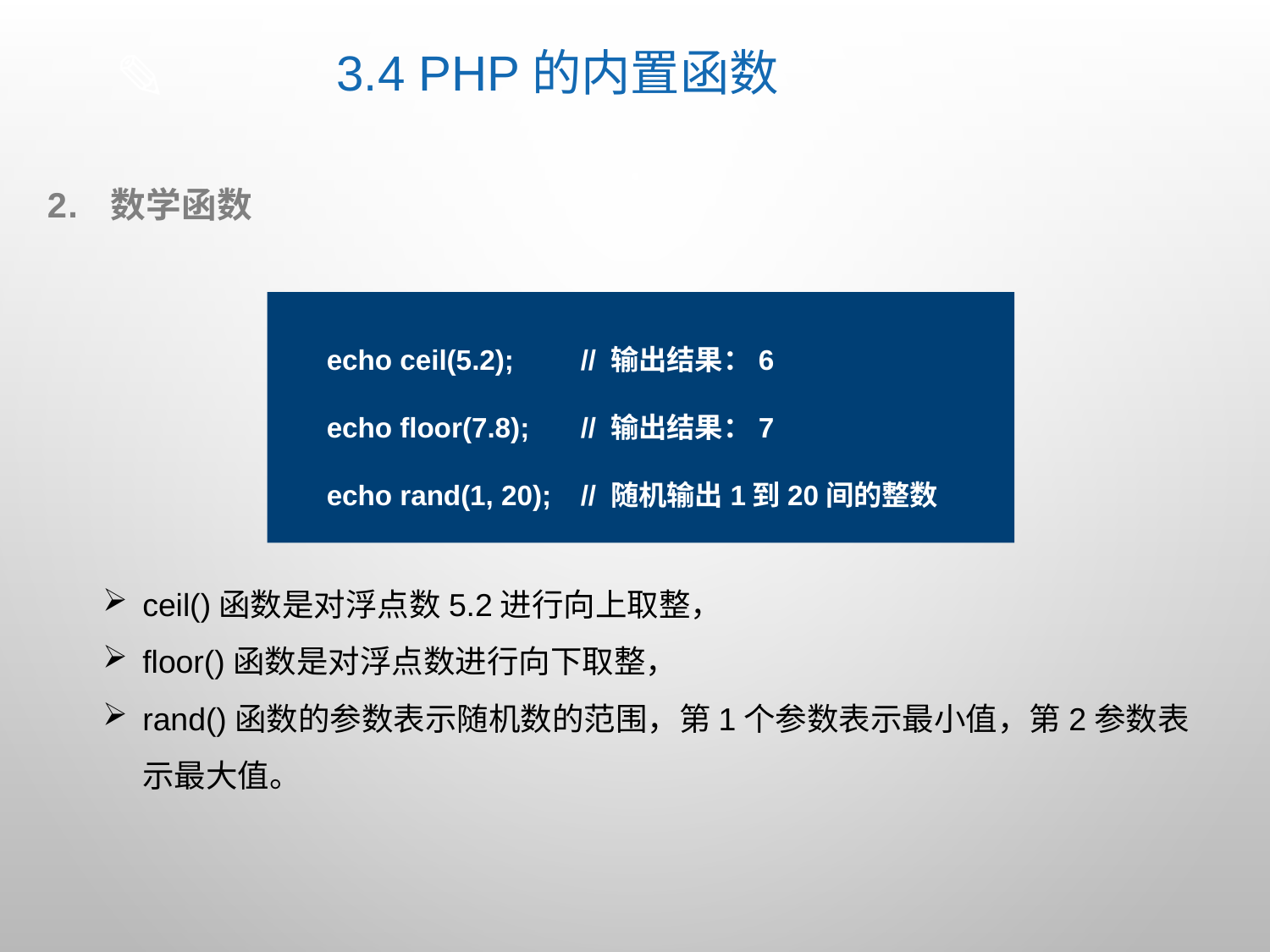

# 3.4 PHP的内置函数
数学函数

echo ceil(5.2);	// 输出结果：6
echo floor(7.8);	// 输出结果：7
echo rand(1, 20);	// 随机输出1到20间的整数
ceil()函数是对浮点数5.2进行向上取整，
floor()函数是对浮点数进行向下取整，
rand()函数的参数表示随机数的范围，第1个参数表示最小值，第2参数表示最大值。